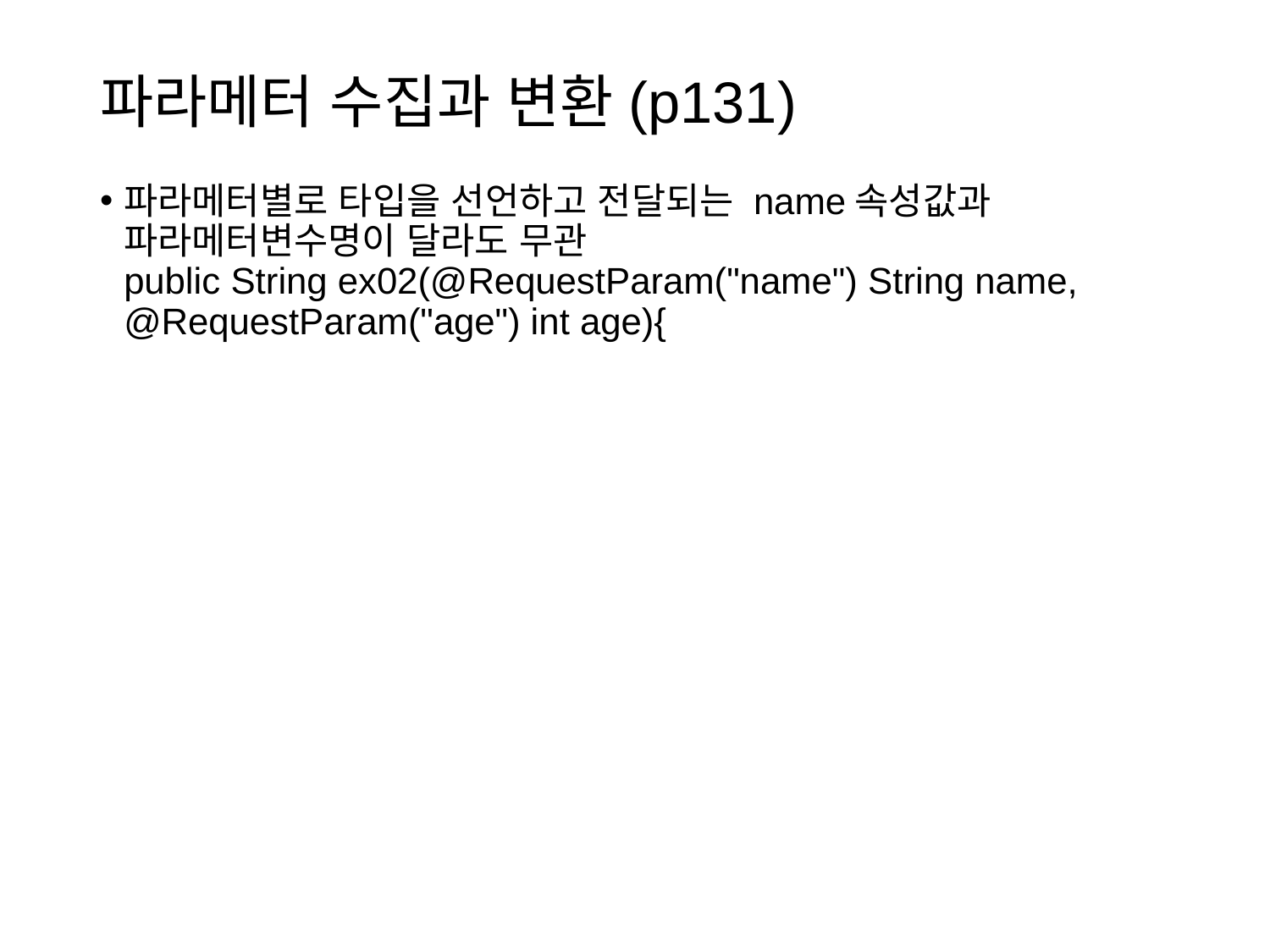

# 파라메터 수집과 변환(p131)
파라메터별로 타입을 선언하고 전달되는 name속성값과
파라메터변수명이 달라도 무관
public String ex02(@RequestParam("name") String name, @RequestParam("age") int age){